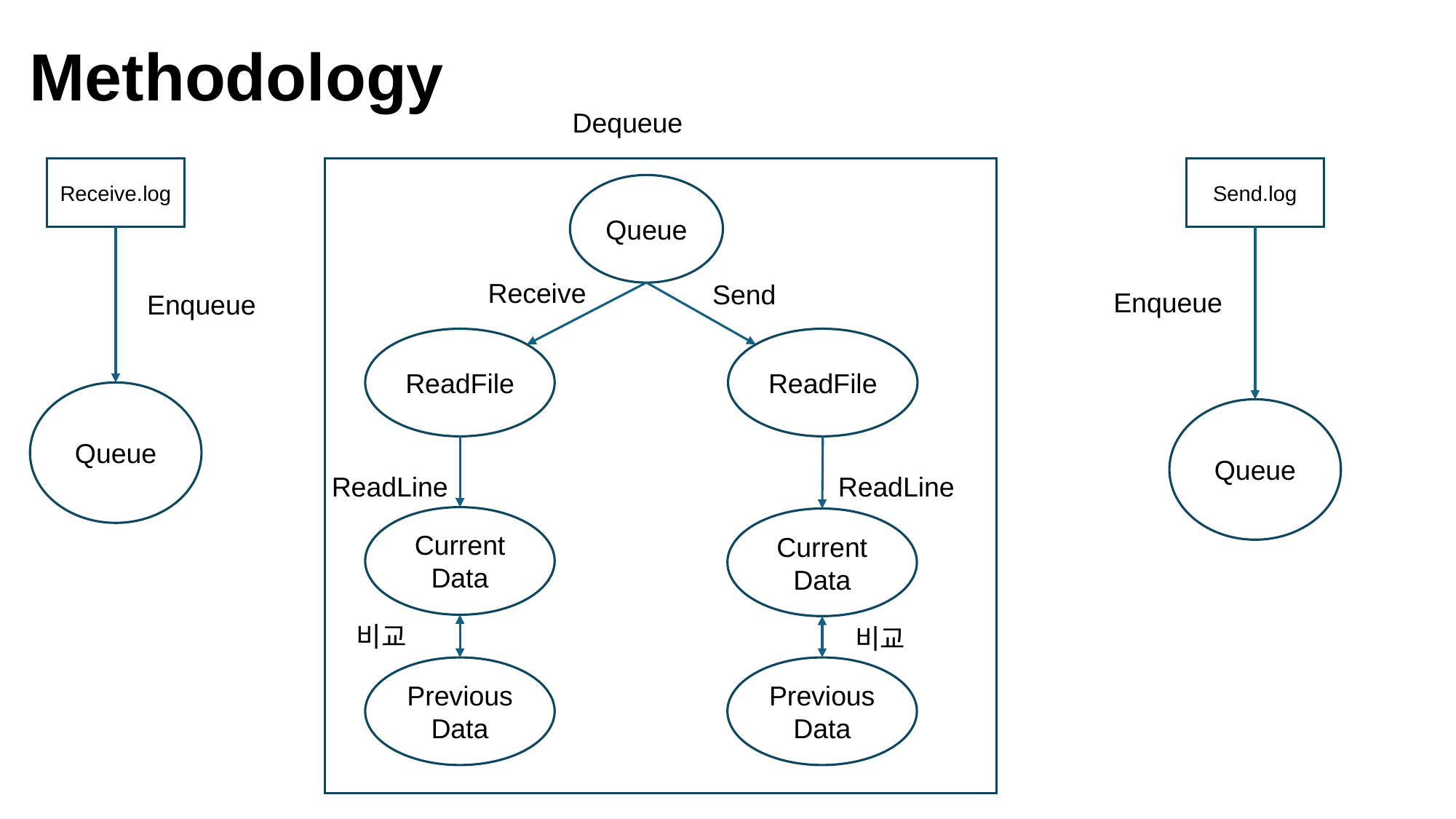

# Methodology
Dequeue
Receive.log

Send.log
Queue
Receive
Send
Enqueue
Enqueue
ReadFile
ReadFile
Queue
Queue
ReadLine
ReadLine
Current Data
Current Data
비교
비교
Previous Data
Previous Data